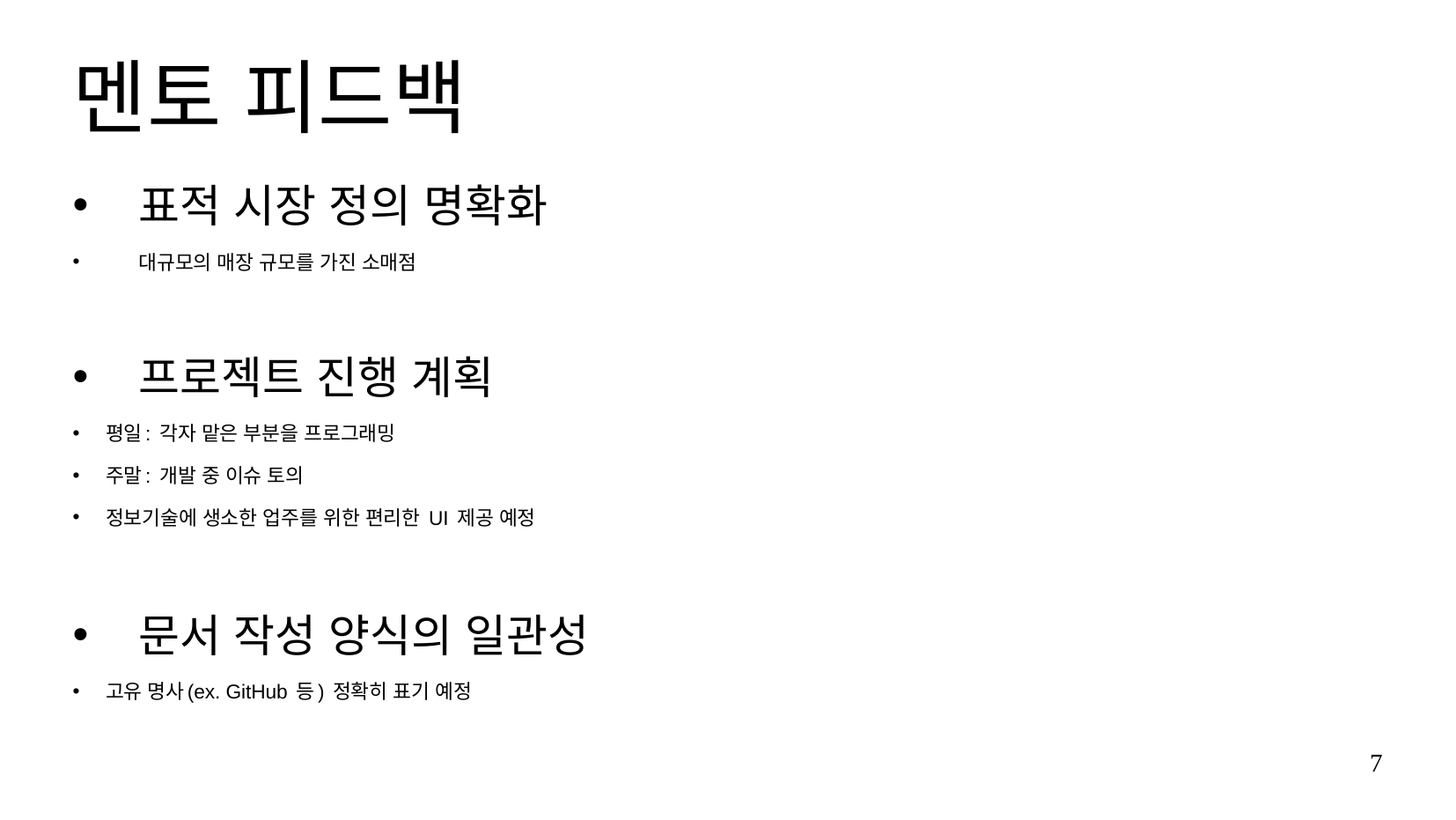

# 멘토 피드백
표적 시장 정의 명확화
대규모의 매장 규모를 가진 소매점

프로젝트 진행 계획
평일: 각자 맡은 부분을 프로그래밍
주말: 개발 중 이슈 토의
정보기술에 생소한 업주를 위한 편리한 UI 제공 예정

문서 작성 양식의 일관성
고유 명사(ex. GitHub 등) 정확히 표기 예정
7